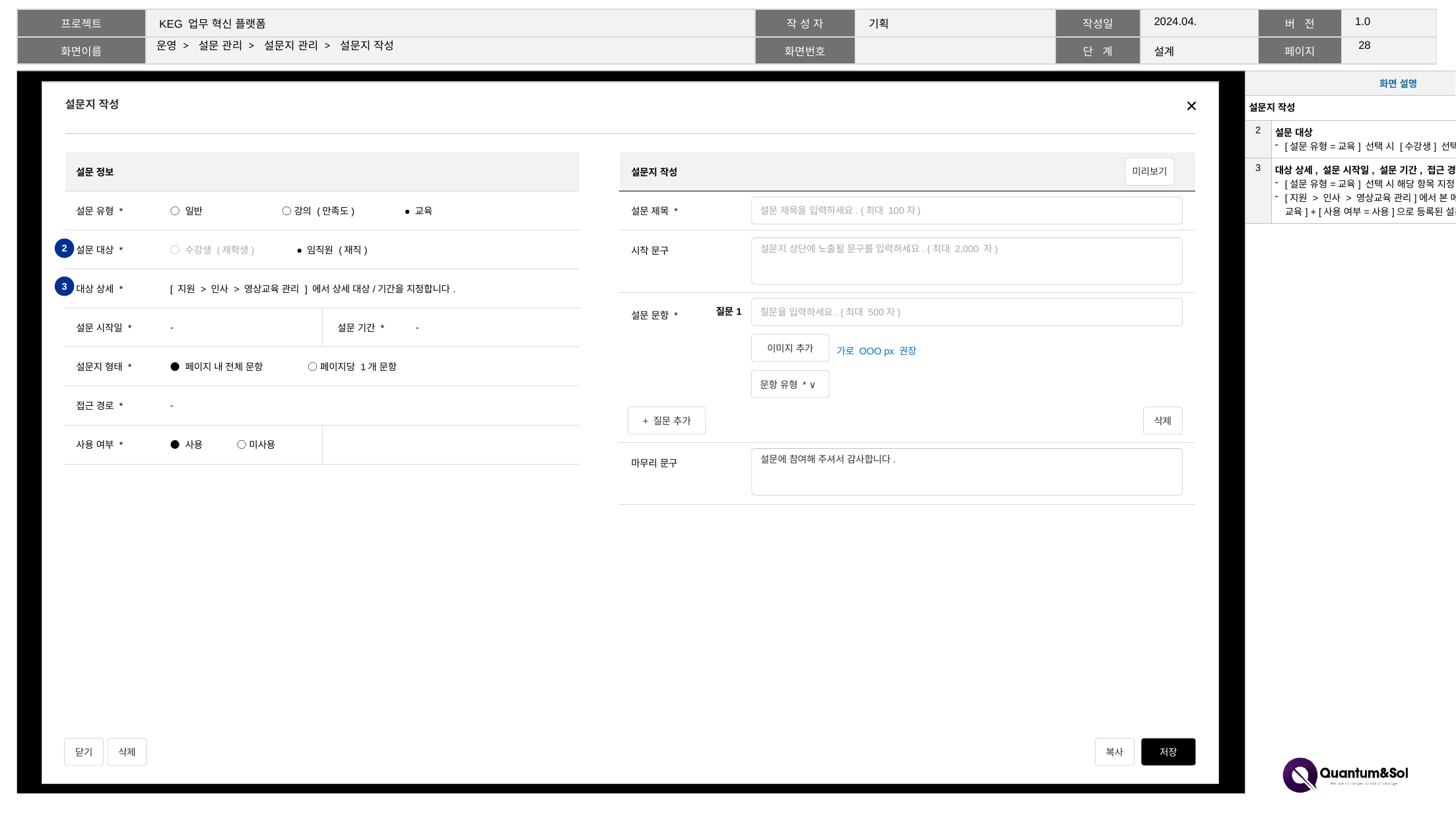

28

# 운영 > 설문 관리 > 설문지 관리 > 설문지 작성
| 화면 설명 |  |
| --- | --- |
| 설문지 작성 |  |
| 2 | 설문 대상 [설문 유형=교육] 선택 시 [수강생] 선택 불가. |
| 3 | 대상 상세, 설문 시작일, 설문 기간, 접근 경로 [설문 유형=교육] 선택 시 해당 항목 지정 불가. [지원 > 인사 > 영상교육 관리]에서 본 메뉴의 [설문 유형=교육] + [사용 여부=사용]으로 등록된 설문지를 활용할 예정. |
설문지 작성
닫기
삭제
저장
| 설문 정보 |  |  |  |
| --- | --- | --- | --- |
| 설문 유형 \* | ○ 일반 ○ 강의 (만족도) ● 교육 |  |  |
| 설문 대상 \* | ○ 수강생 (재학생) ● 임직원 (재직) |  |  |
| 대상 상세 \* | [ 지원 > 인사 > 영상교육 관리 ] 에서 상세 대상/기간을 지정합니다. |  |  |
| 설문 시작일 \* | - | 설문 기간 \* | - |
| 설문지 형태 \* | ● 페이지 내 전체 문항 ○ 페이지당 1개 문항 |  |  |
| 접근 경로 \* | - |  |  |
| 사용 여부 \* | ● 사용 ○ 미사용 |  |  |
| 설문지 작성 |  |  |  |
| --- | --- | --- | --- |
| 설문 제목 \* |  |  |  |
| 시작 문구 |  |  |  |
| 설문 문항 \* | 질문1 |  |  |
|  |  |  |  |
|  |  |  |  |
|  |  |  |  |
| 마무리 문구 |  |  |  |
미리보기
설문 제목을 입력하세요. (최대 100자)
설문지 상단에 노출될 문구를 입력하세요. (최대 2,000 자)
2
3
질문을 입력하세요. (최대 500자)
이미지 추가
문항 유형 * ∨
가로 OOO px 권장
+ 질문 추가
삭제
설문에 참여해 주셔서 감사합니다.
복사